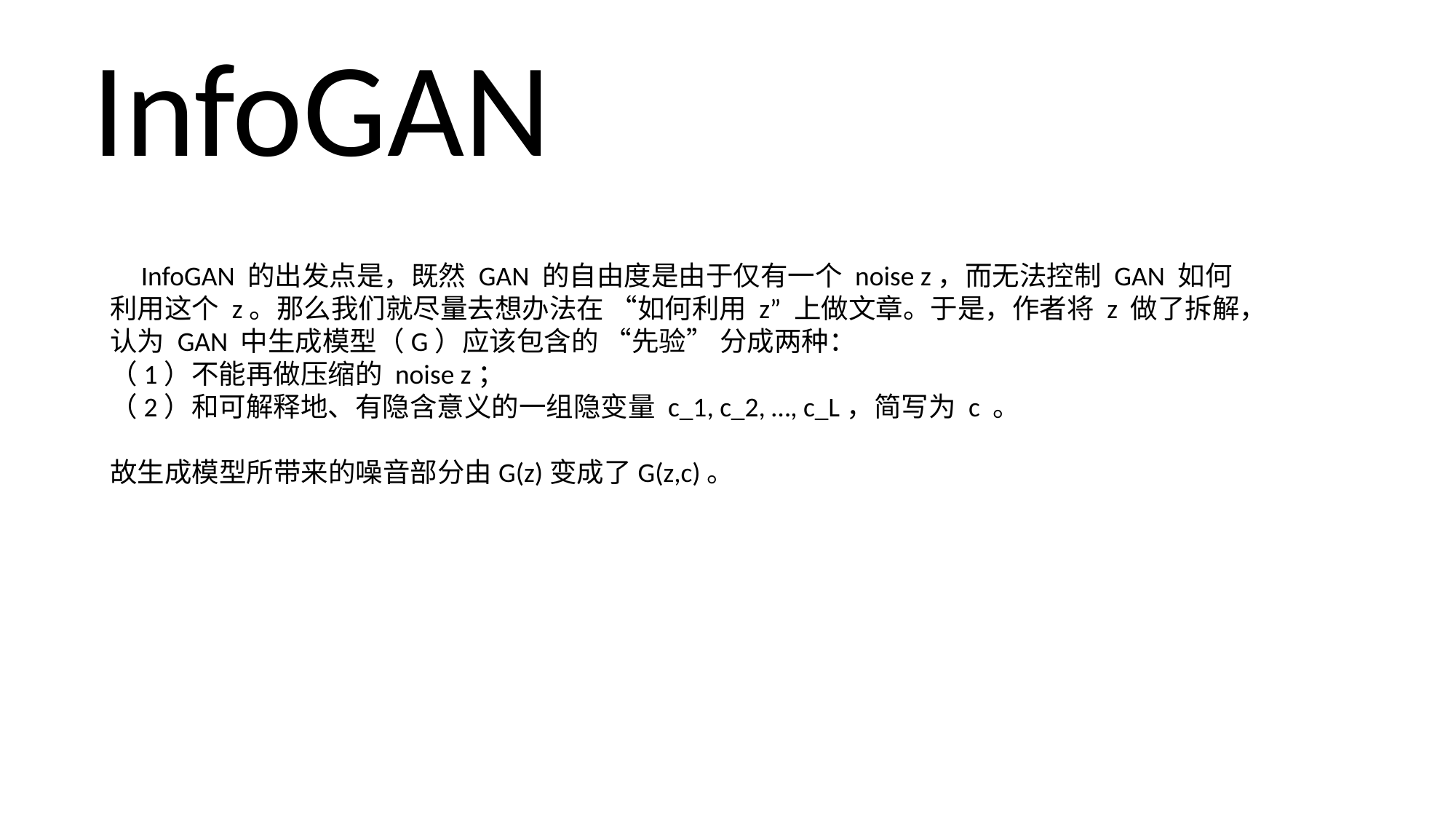

InfoGAN
     InfoGAN 的出发点是，既然 GAN 的自由度是由于仅有一个 noise z，而无法控制 GAN 如何利用这个 z。那么我们就尽量去想办法在 “如何利用 z” 上做文章。于是，作者将 z 做了拆解，认为 GAN 中生成模型（G）应该包含的 “先验” 分成两种：
（1）不能再做压缩的 noise z；
（2）和可解释地、有隐含意义的一组隐变量 c_1, c_2, …, c_L，简写为 c 。

故生成模型所带来的噪音部分由G(z)变成了G(z,c)。